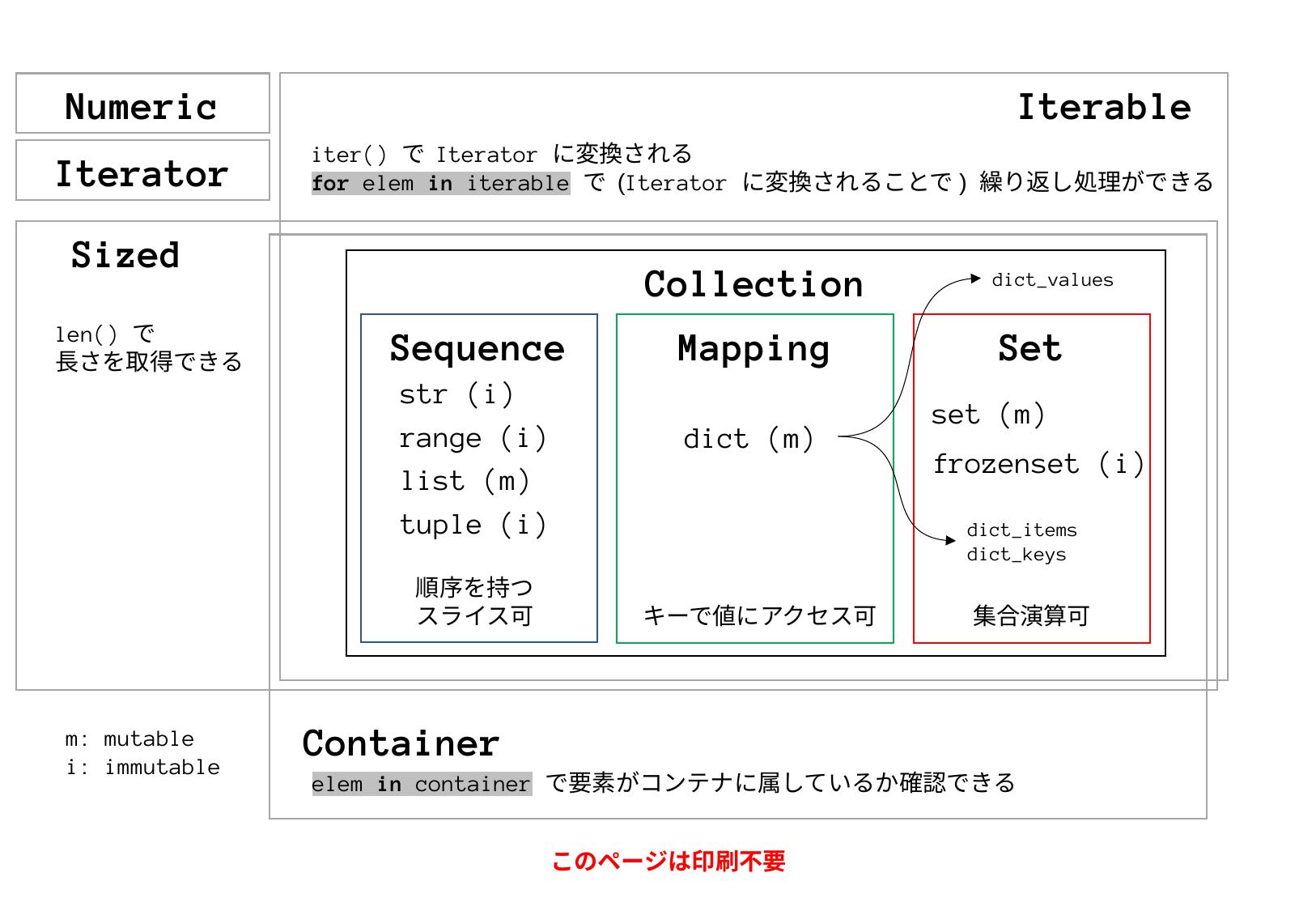

Iterable
Numeric
iter() で Iterator に変換される
for elem in iterable で (Iterator に変換されることで) 繰り返し処理ができる
Iterator
  Sized

 Container

Collection
dict_values
len() で
長さを取得できる
Sequence
Mapping
Set
str (i)
set (m)
range (i)
dict (m)
frozenset (i)
list (m)
tuple (i)
dict_items
dict_keys
順序を持つ
スライス可
キーで値にアクセス可
集合演算可
m: mutable
i: immutable
elem in container で要素がコンテナに属しているか確認できる
このページは印刷不要